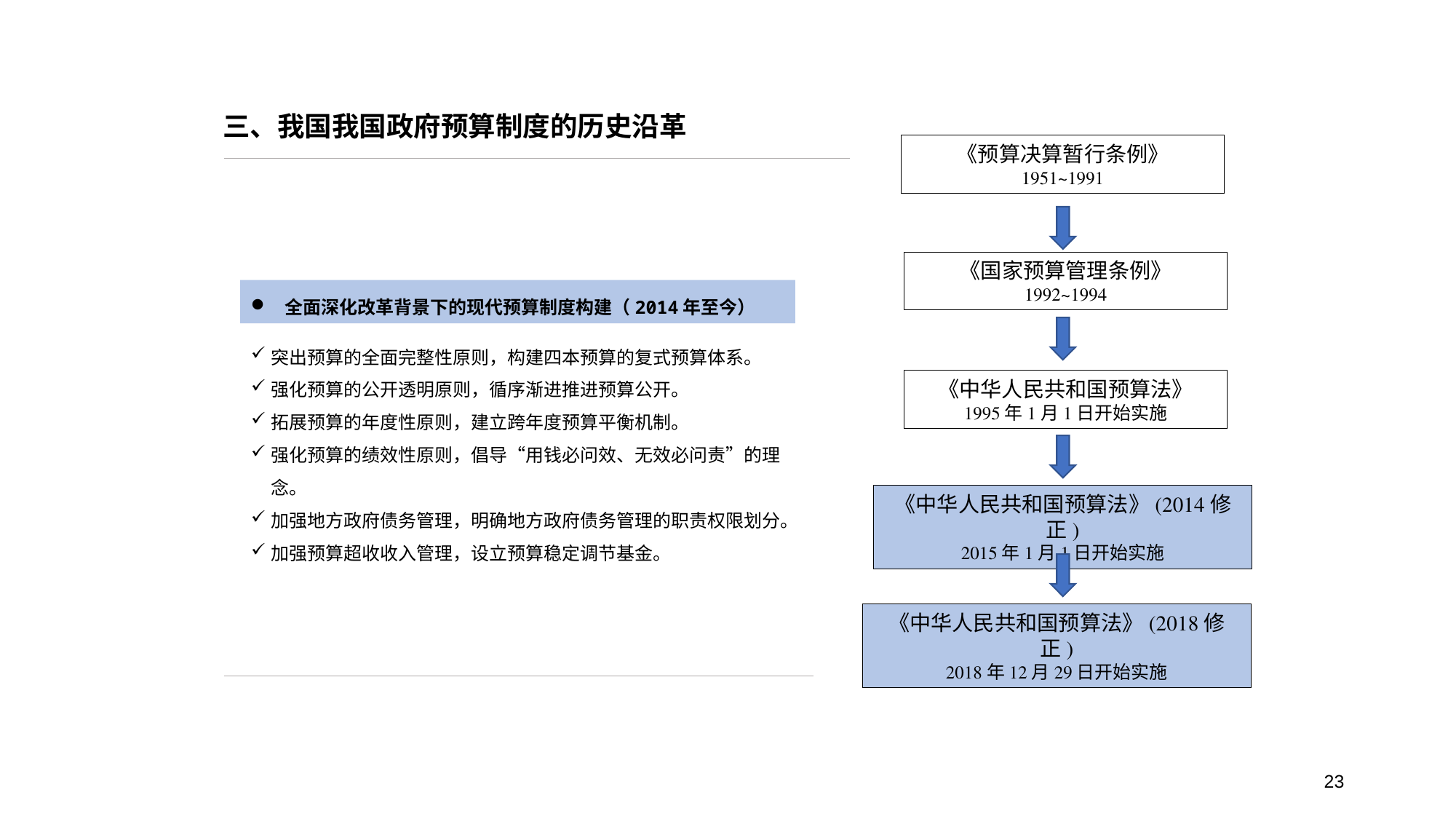

三、我国我国政府预算制度的历史沿革
《预算决算暂行条例》
1951~1991

《国家预算管理条例》
1992~1994
全面深化改革背景下的现代预算制度构建（2014年至今）

突出预算的全面完整性原则，构建四本预算的复式预算体系。
强化预算的公开透明原则，循序渐进推进预算公开。
拓展预算的年度性原则，建立跨年度预算平衡机制。
强化预算的绩效性原则，倡导“用钱必问效、无效必问责”的理念。
加强地方政府债务管理，明确地方政府债务管理的职责权限划分。
加强预算超收收入管理，设立预算稳定调节基金。

《中华人民共和国预算法》
1995年1月1日开始实施

《中华人民共和国预算法》(2014修正)
2015年1月1日开始实施

《中华人民共和国预算法》(2018修正)
2018年12月29日开始实施

23